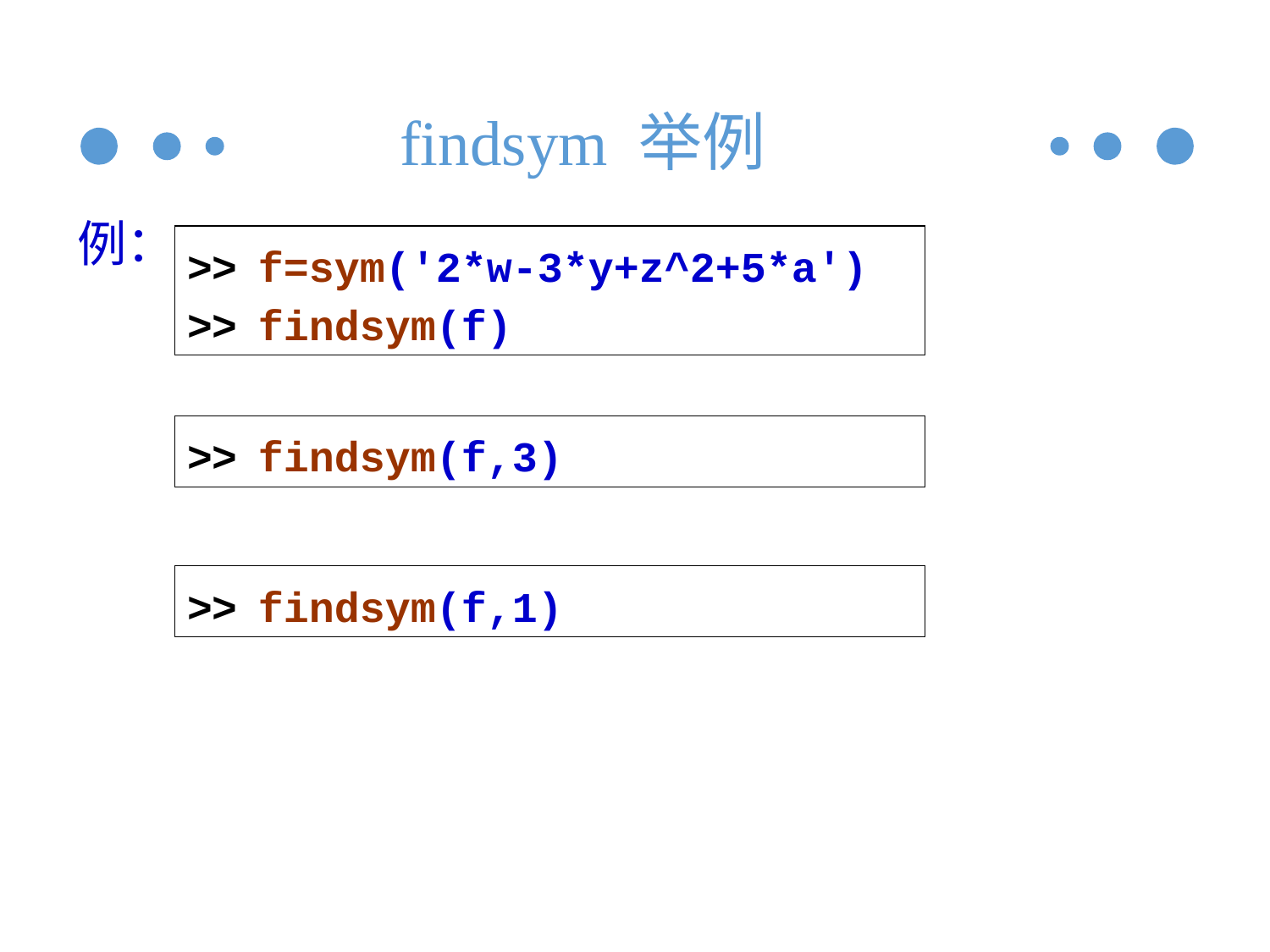

# findsym 举例
例：
>>  f=sym('2*w-3*y+z^2+5*a')
>>  findsym(f)
>>  findsym(f,3)
>>  findsym(f,1)
12